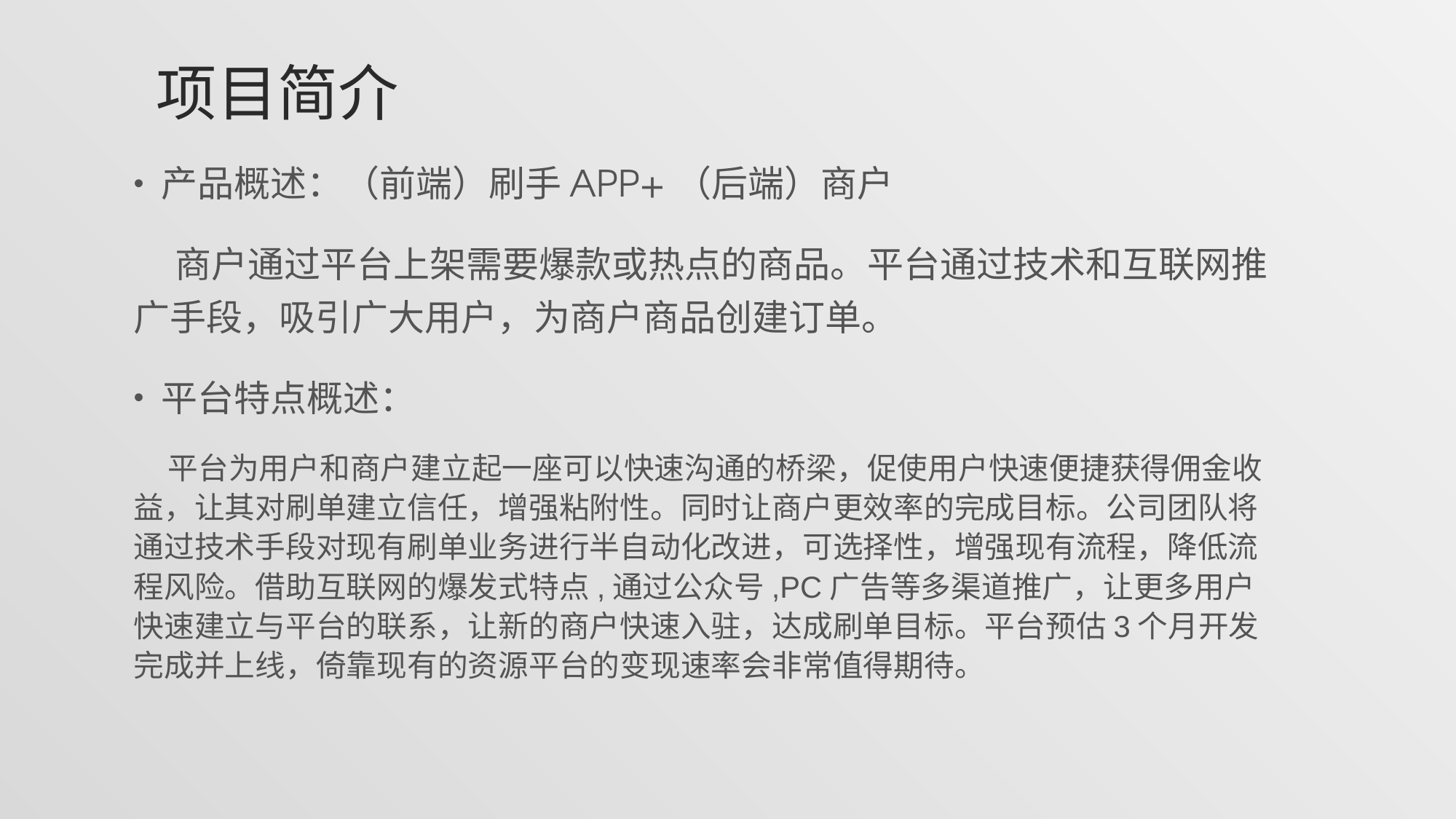

# 项目简介
产品概述：（前端）刷手APP+（后端）商户
    商户通过平台上架需要爆款或热点的商品。平台通过技术和互联网推广手段，吸引广大用户，为商户商品创建订单。
平台特点概述：
    平台为用户和商户建立起一座可以快速沟通的桥梁，促使用户快速便捷获得佣金收益，让其对刷单建立信任，增强粘附性。同时让商户更效率的完成目标。公司团队将通过技术手段对现有刷单业务进行半自动化改进，可选择性，增强现有流程，降低流程风险。借助互联网的爆发式特点,通过公众号,PC广告等多渠道推广，让更多用户快速建立与平台的联系，让新的商户快速入驻，达成刷单目标。平台预估3个月开发完成并上线，倚靠现有的资源平台的变现速率会非常值得期待。